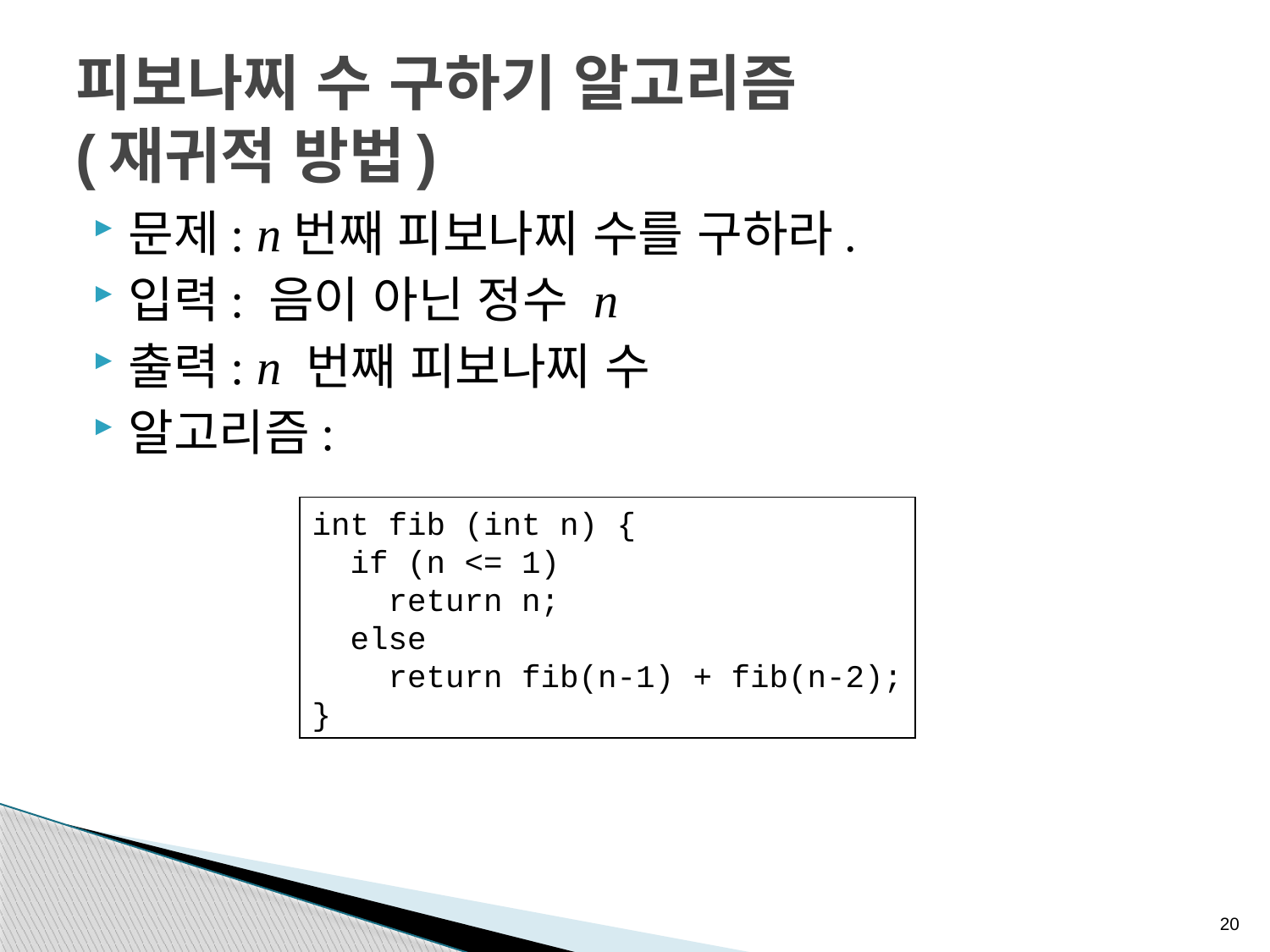

# 피보나찌 수 구하기 알고리즘 (재귀적 방법)
문제: n번째 피보나찌 수를 구하라.
입력: 음이 아닌 정수 n
출력: n 번째 피보나찌 수
알고리즘:
int fib (int n) {
  if (n <= 1)
    return n;
  else
    return fib(n-1) + fib(n-2);
}
20